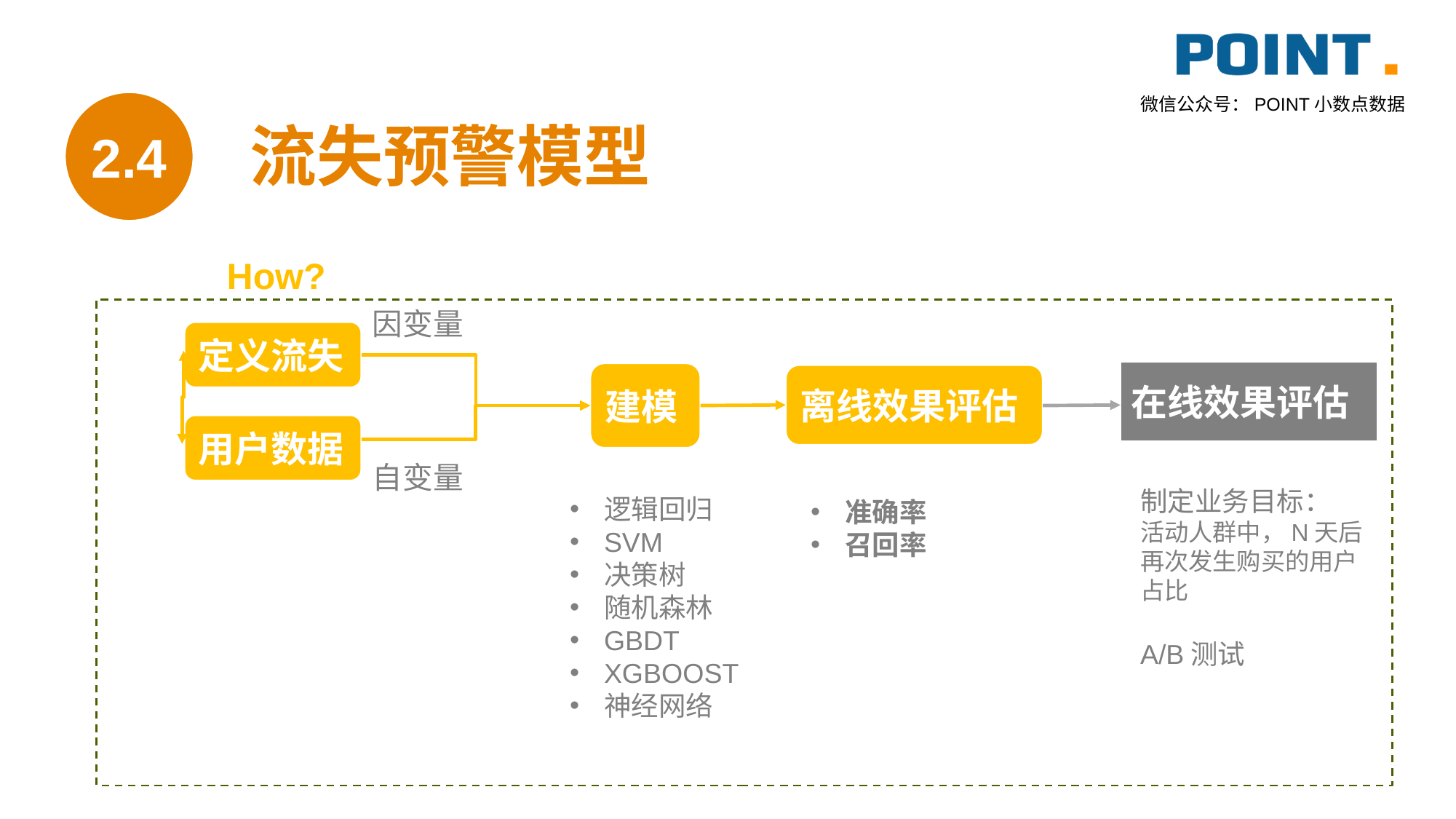

流失预警模型
2.4
How?

因变量
定义流失
在线效果评估
建模
离线效果评估
用户数据
自变量
制定业务目标：
活动人群中，N天后再次发生购买的用户占比

A/B测试

逻辑回归
SVM
决策树
随机森林
GBDT
XGBOOST
神经网络

准确率
召回率